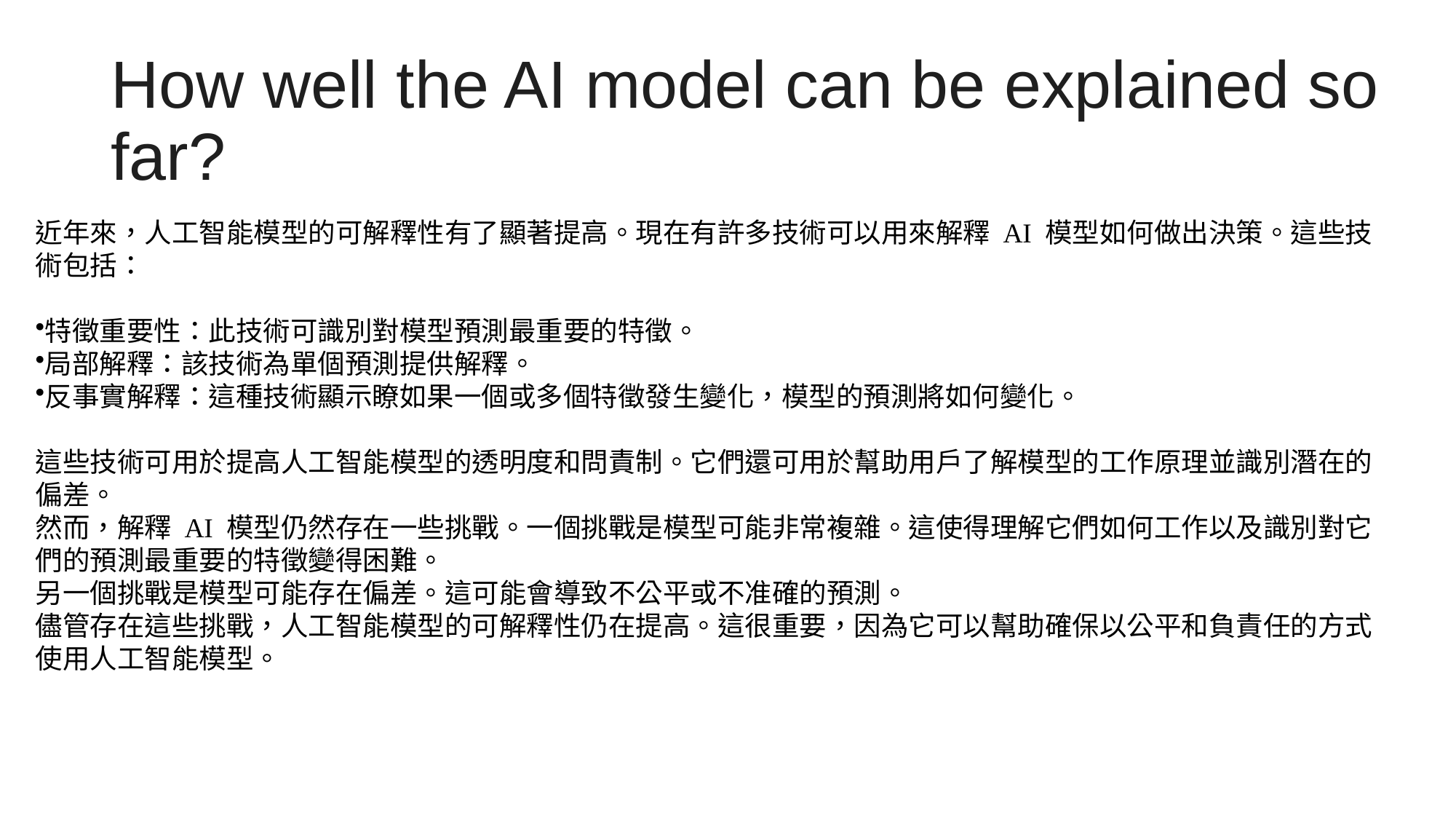

# How well the AI model can be explained so far?
近年來，人工智能模型的可解釋性有了顯著提高。現在有許多技術可以用來解釋 AI 模型如何做出決策。這些技術包括：

特徵重要性：此技術可識別對模型預測最重要的特徵。
局部解釋：該技術為單個預測提供解釋。
反事實解釋：這種技術顯示瞭如果一個或多個特徵發生變化，模型的預測將如何變化。

這些技術可用於提高人工智能模型的透明度和問責制。它們還可用於幫助用戶了解模型的工作原理並識別潛在的偏差。
然而，解釋 AI 模型仍然存在一些挑戰。一個挑戰是模型可能非常複雜。這使得理解它們如何工作以及識別對它們的預測最重要的特徵變得困難。
另一個挑戰是模型可能存在偏差。這可能會導致不公平或不准確的預測。
儘管存在這些挑戰，人工智能模型的可解釋性仍在提高。這很重要，因為它可以幫助確保以公平和負責任的方式使用人工智能模型。